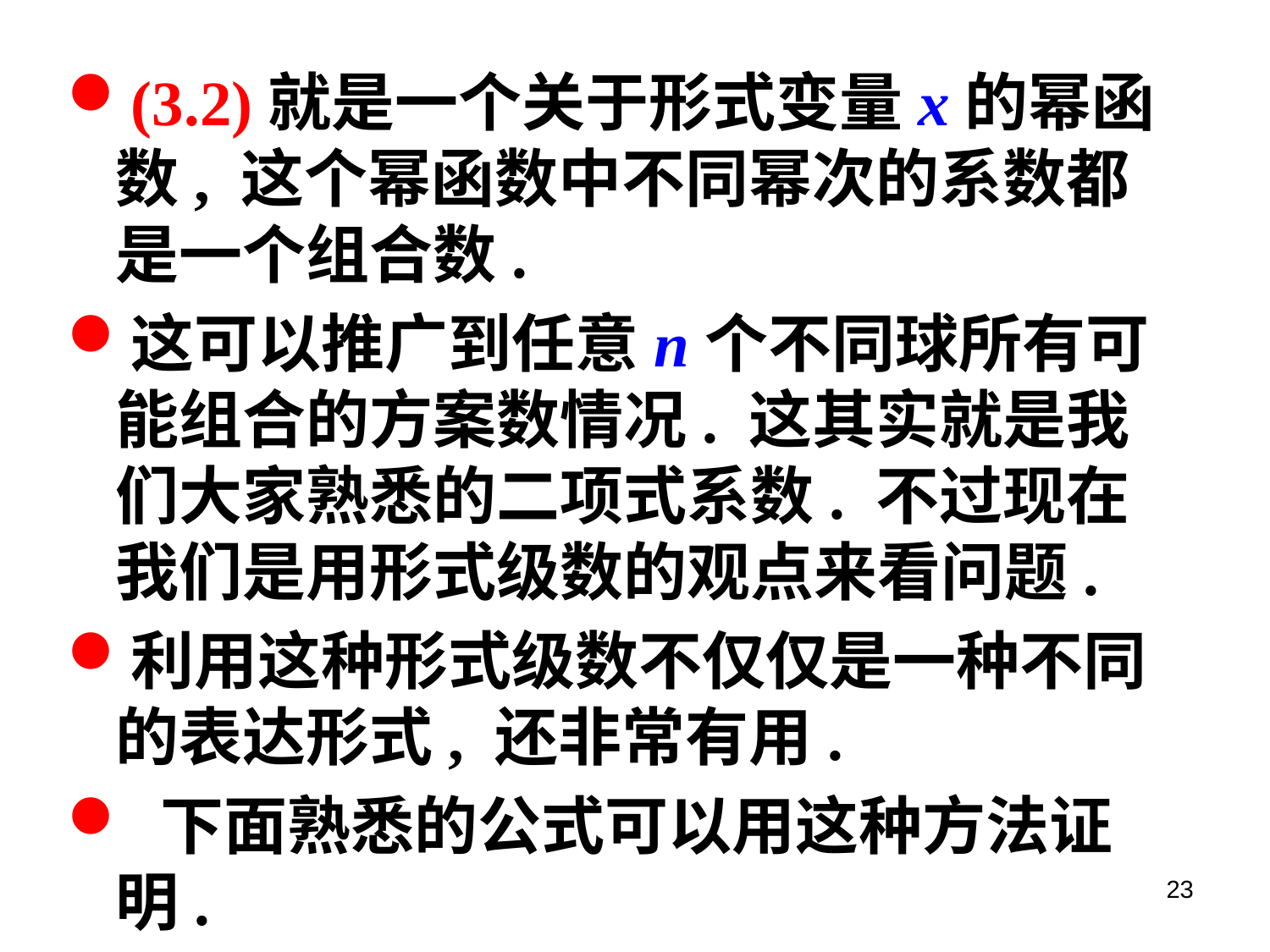

(3.2)就是一个关于形式变量x的幂函数, 这个幂函数中不同幂次的系数都是一个组合数.
这可以推广到任意n个不同球所有可能组合的方案数情况. 这其实就是我们大家熟悉的二项式系数. 不过现在我们是用形式级数的观点来看问题.
利用这种形式级数不仅仅是一种不同的表达形式, 还非常有用.
 下面熟悉的公式可以用这种方法证明.
23